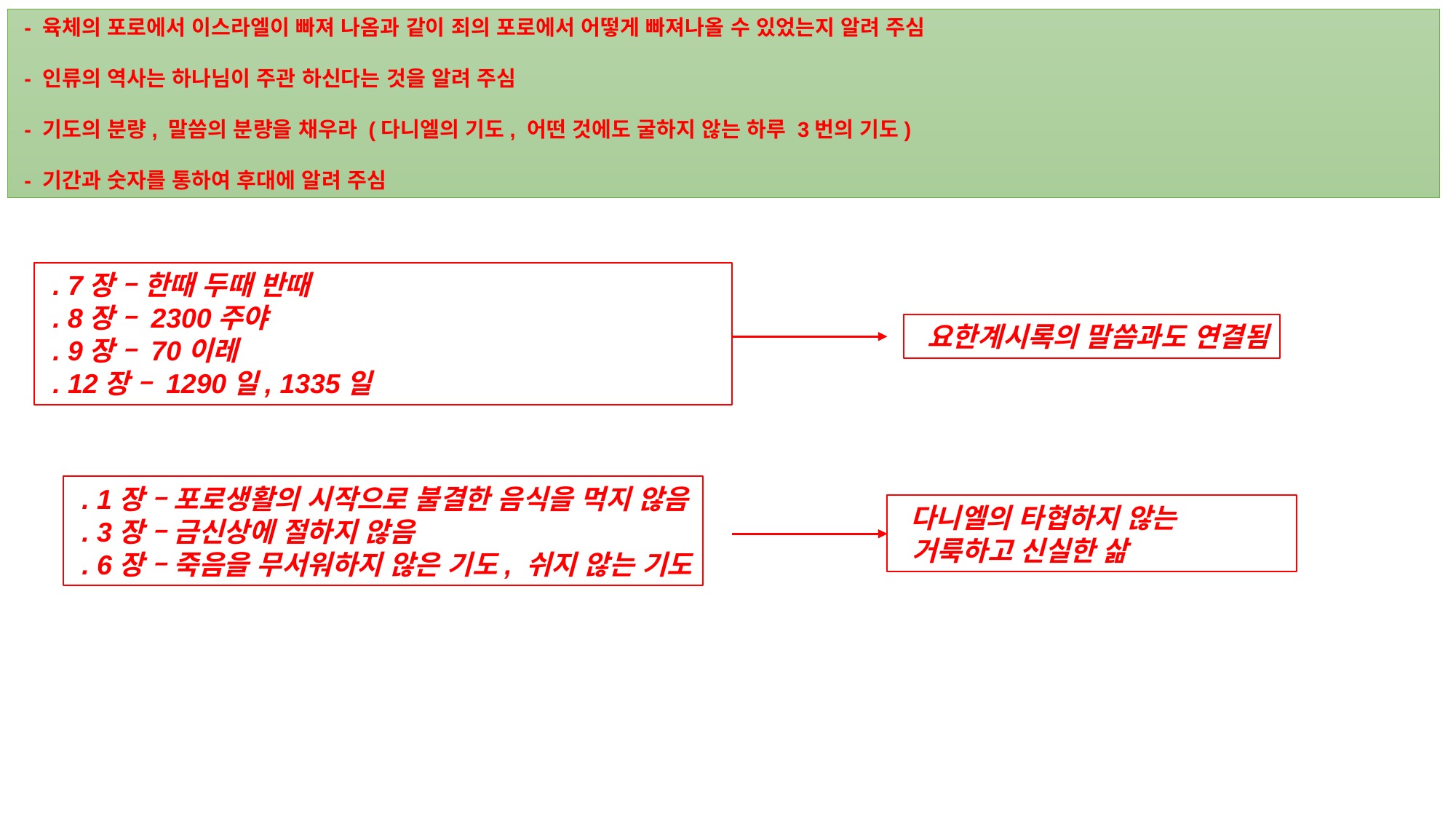

- 육체의 포로에서 이스라엘이 빠져 나옴과 같이 죄의 포로에서 어떻게 빠져나올 수 있었는지 알려 주심

 - 인류의 역사는 하나님이 주관 하신다는 것을 알려 주심

 - 기도의 분량, 말씀의 분량을 채우라 (다니엘의 기도, 어떤 것에도 굴하지 않는 하루 3번의 기도)

 - 기간과 숫자를 통하여 후대에 알려 주심
 . 7장 – 한때 두때 반때
 . 8장 – 2300주야
 . 9장 – 70이레
 . 12장 – 1290일, 1335일
 요한계시록의 말씀과도 연결됨
 . 1장 – 포로생활의 시작으로 불결한 음식을 먹지 않음
 . 3장 – 금신상에 절하지 않음
 . 6장 – 죽음을 무서워하지 않은 기도, 쉬지 않는 기도
 다니엘의 타협하지 않는
 거룩하고 신실한 삶